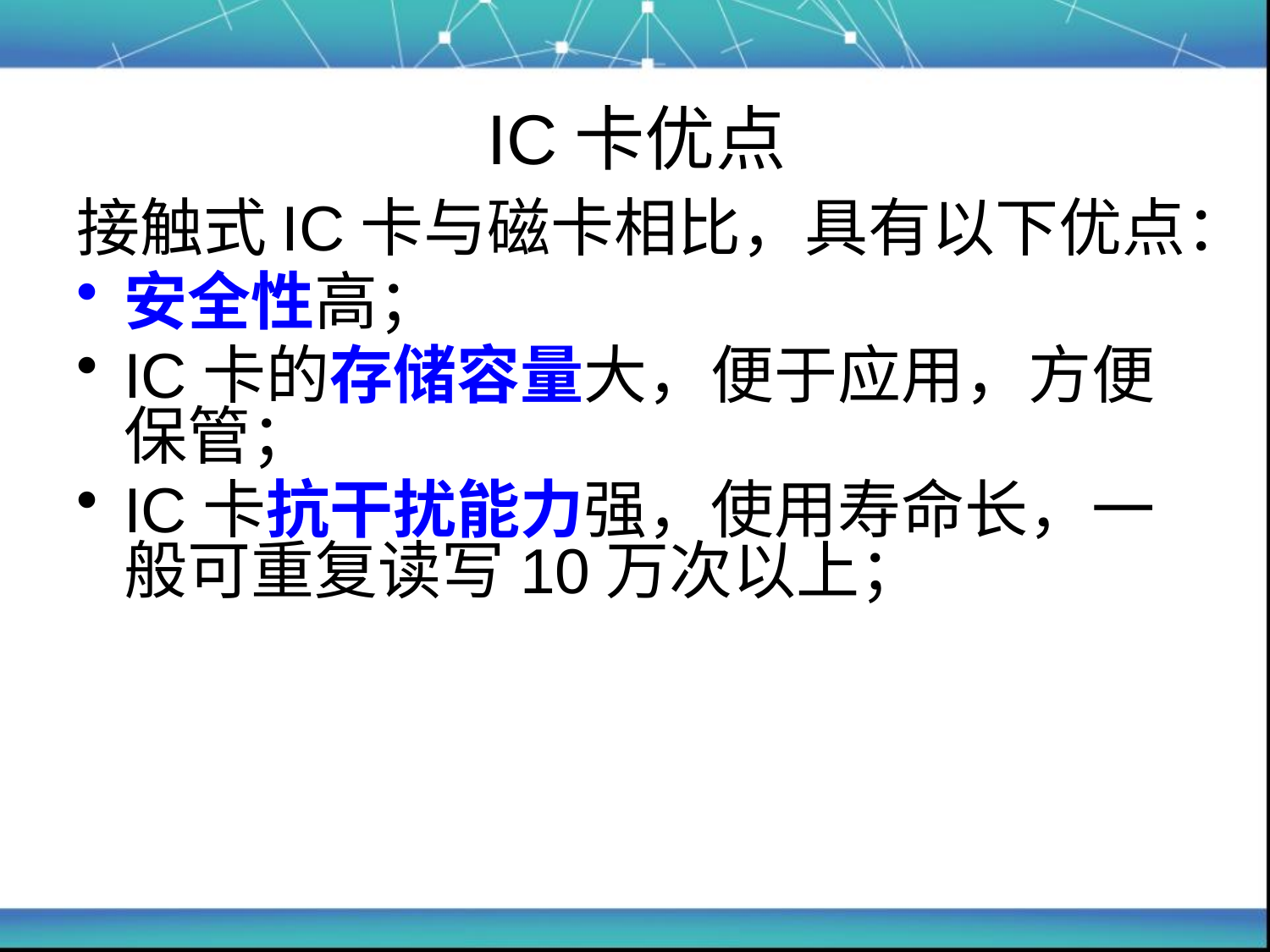

# IC卡优点
接触式IC卡与磁卡相比，具有以下优点：
安全性高；
IC卡的存储容量大，便于应用，方便保管；
IC卡抗干扰能力强，使用寿命长，一般可重复读写10万次以上；
45